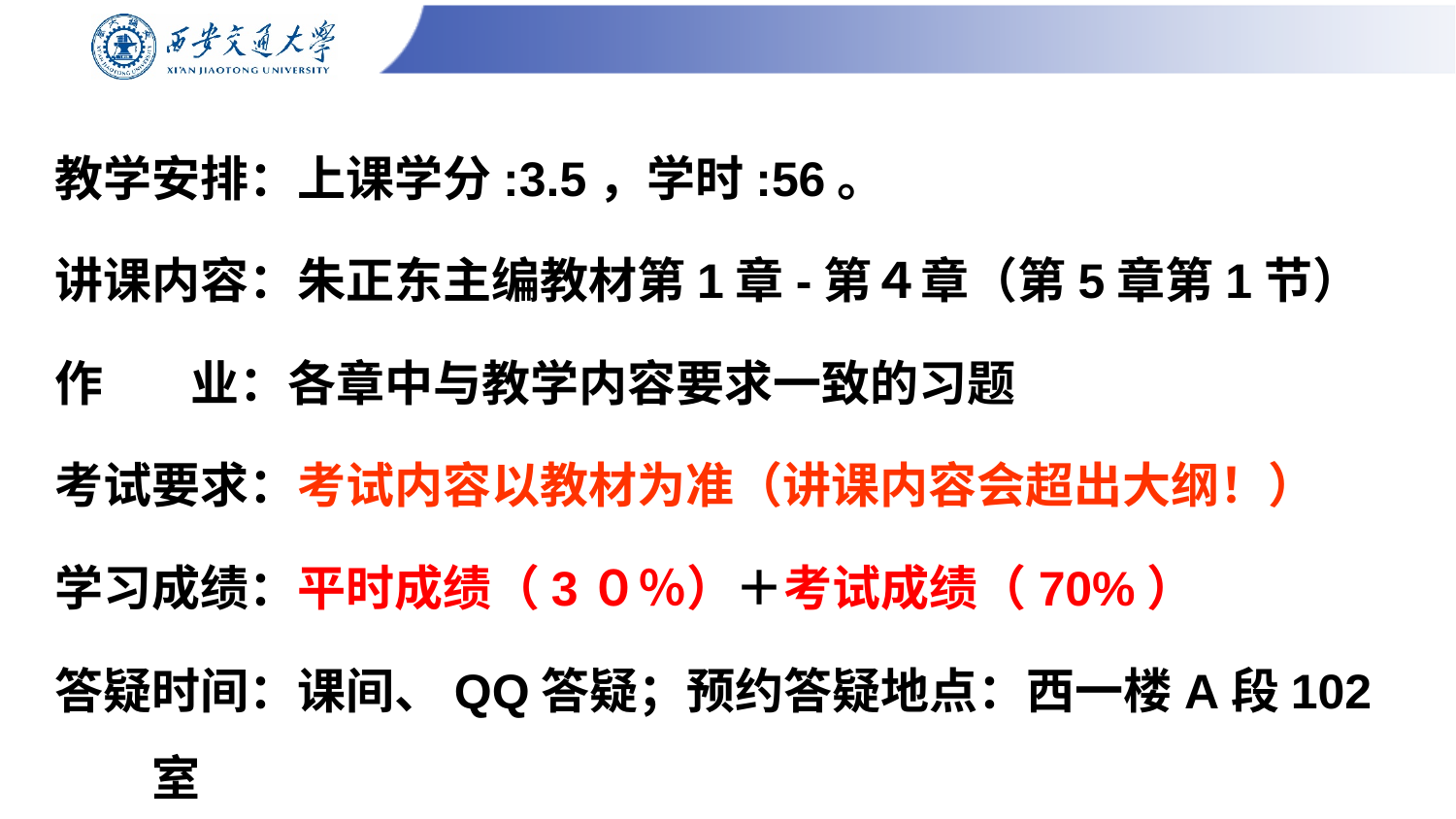

教学安排：上课学分:3.5，学时:56。
讲课内容：朱正东主编教材第1章-第４章（第5章第1节）
作        业：各章中与教学内容要求一致的习题
考试要求：考试内容以教材为准（讲课内容会超出大纲！）
学习成绩：平时成绩（3０％）＋考试成绩（70%）
答疑时间：课间、QQ答疑；预约答疑地点：西一楼A段102室